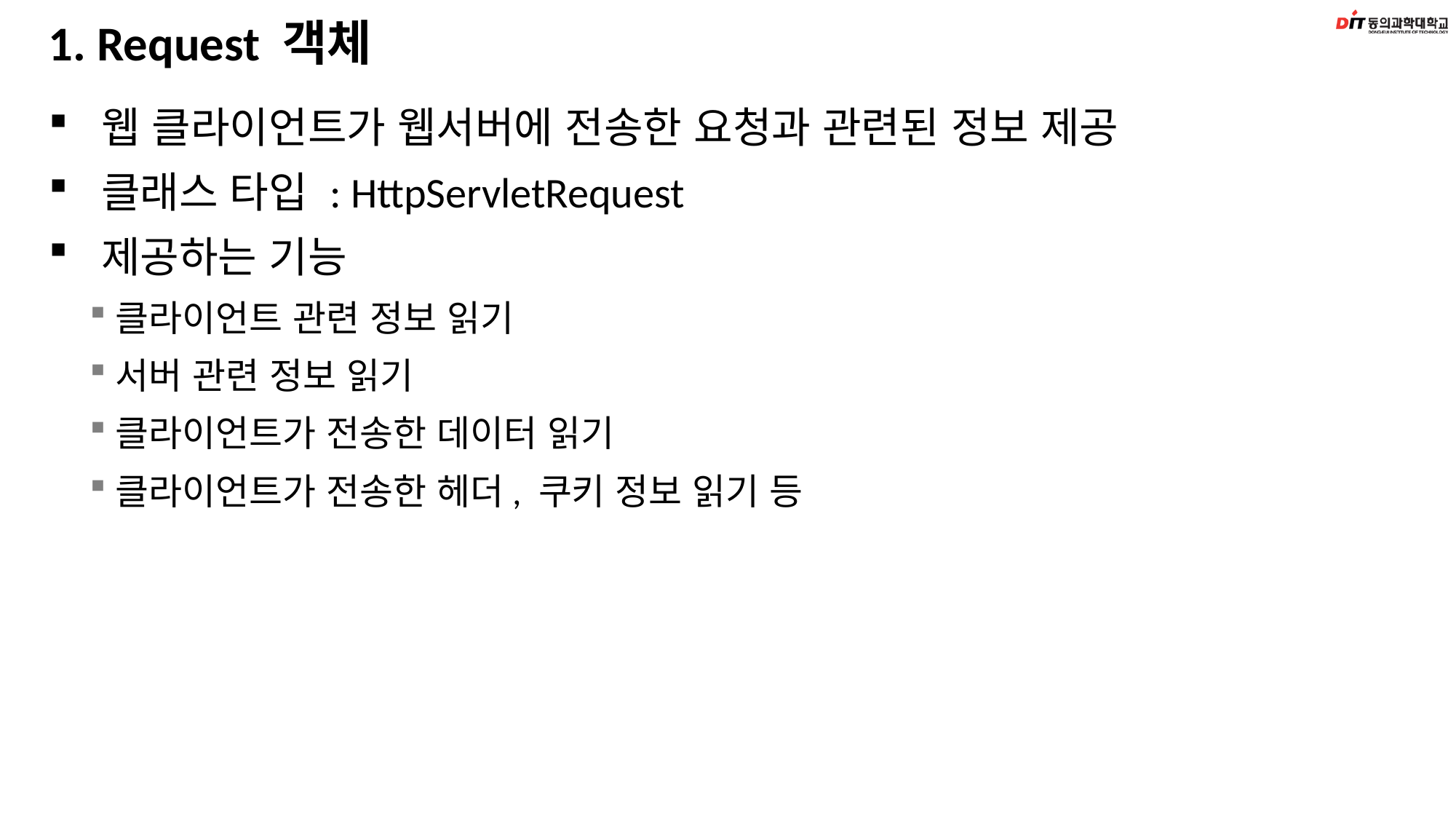

# 1. Request 객체
 웹 클라이언트가 웹서버에 전송한 요청과 관련된 정보 제공
 클래스 타입 : HttpServletRequest
 제공하는 기능
클라이언트 관련 정보 읽기
서버 관련 정보 읽기
클라이언트가 전송한 데이터 읽기
클라이언트가 전송한 헤더, 쿠키 정보 읽기 등